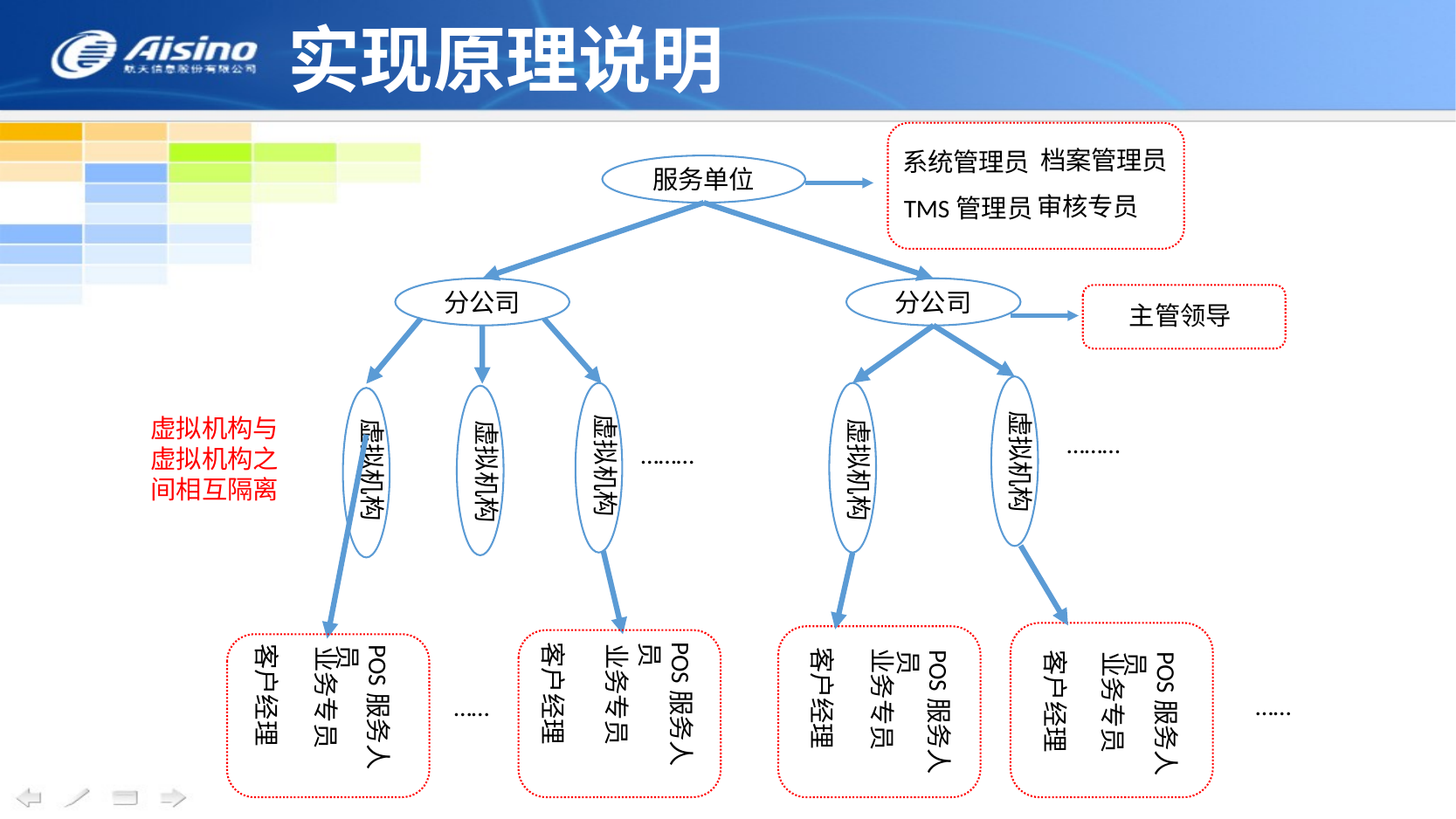

实现原理说明

档案管理员
系统管理员
服务单位
审核专员
TMS管理员
分公司
分公司

主管领导

虚拟机构
虚拟机构
虚拟机构
虚拟机构
虚拟机构与虚拟机构之间相互隔离
虚拟机构
………
………

POS服务人员
客户经理

客户经理
业务专员
POS服务人员
业务专员

客户经理
业务专员
POS服务人员
客户经理
业务专员
POS服务人员
……
……
18